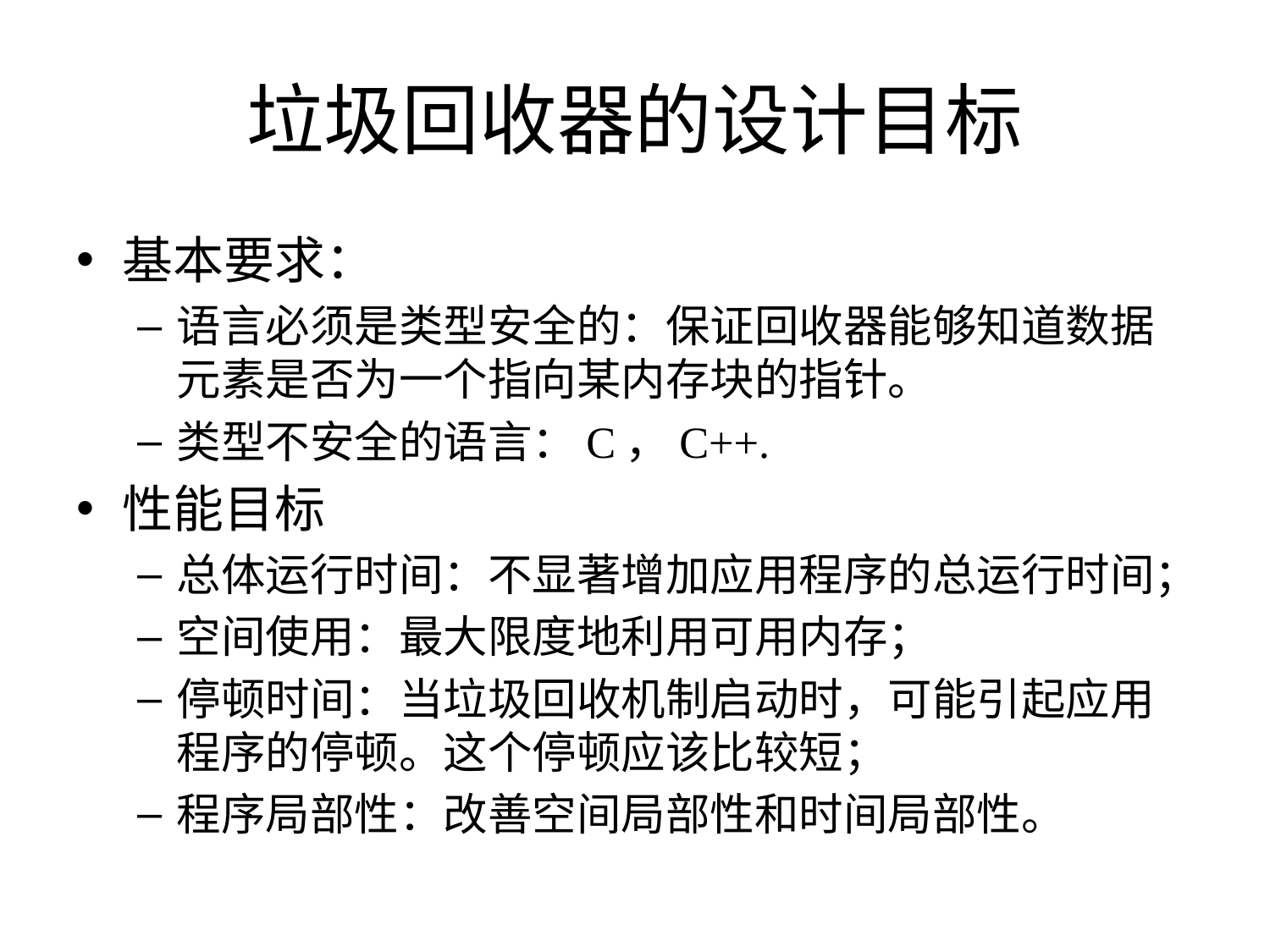

# 垃圾回收器的设计目标
基本要求：
语言必须是类型安全的：保证回收器能够知道数据元素是否为一个指向某内存块的指针。
类型不安全的语言：C，C++.
性能目标
总体运行时间：不显著增加应用程序的总运行时间；
空间使用：最大限度地利用可用内存；
停顿时间：当垃圾回收机制启动时，可能引起应用程序的停顿。这个停顿应该比较短；
程序局部性：改善空间局部性和时间局部性。